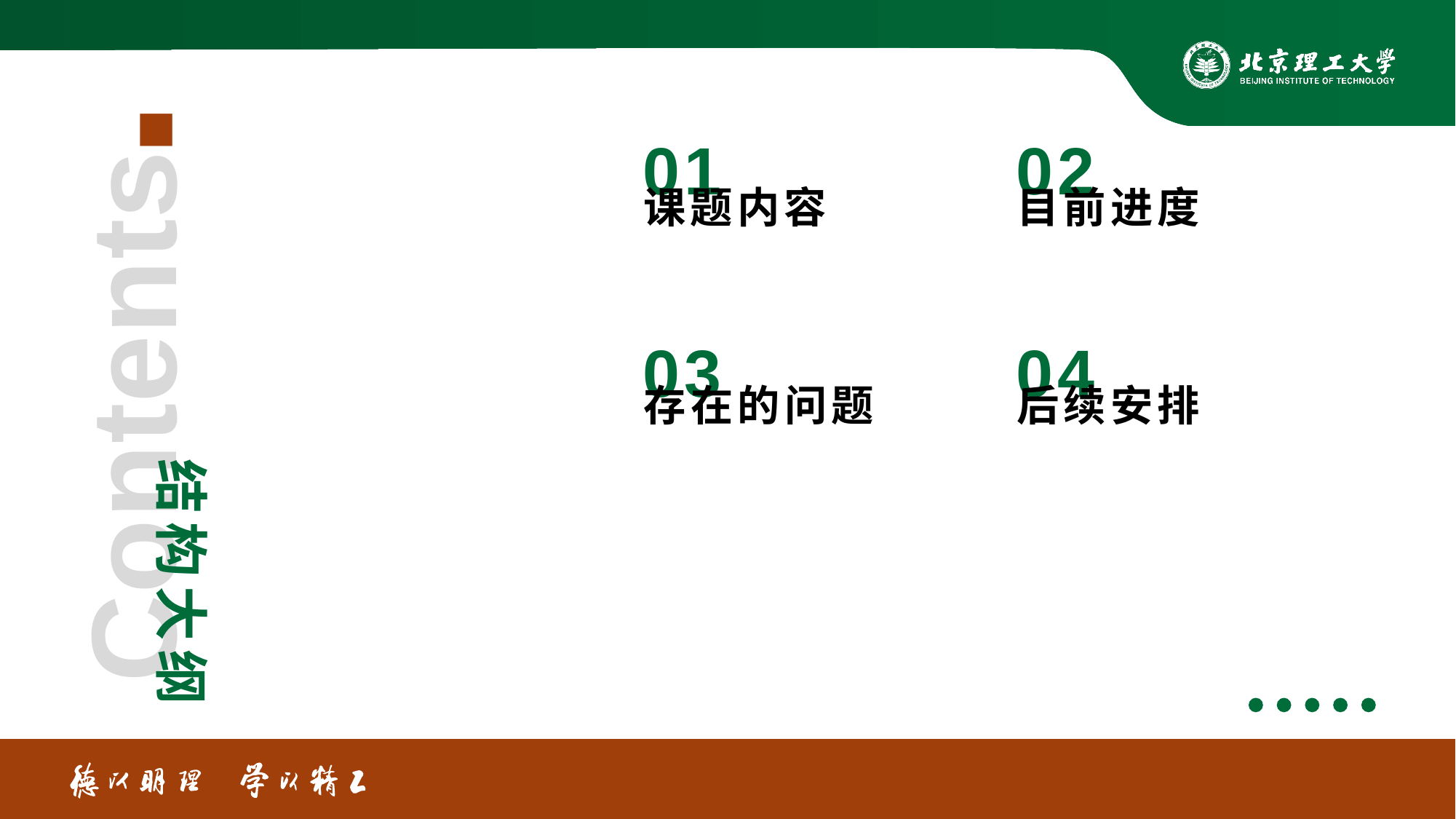

01
课题内容
02
目前进度
03
存在的问题
04
后续安排